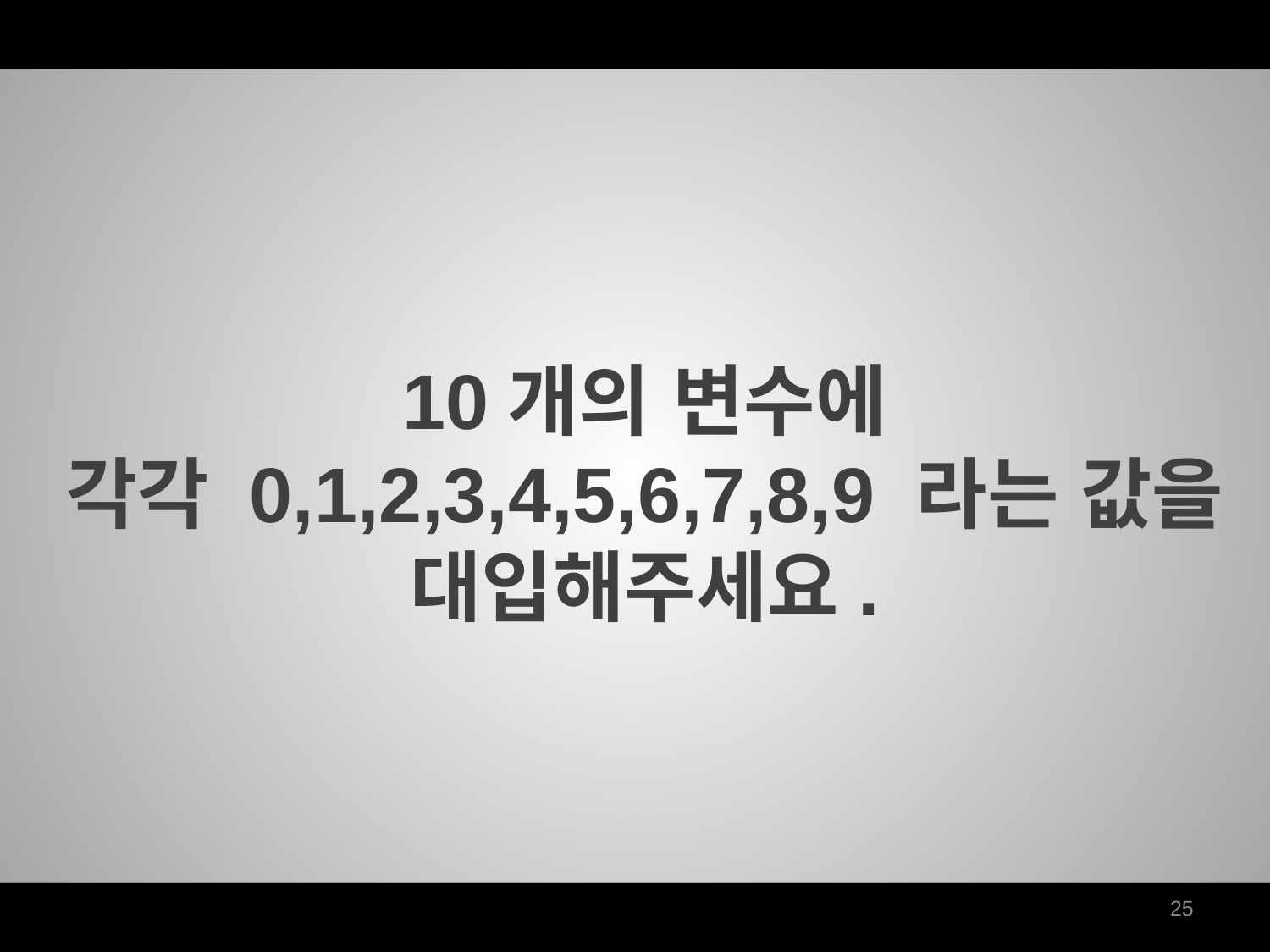

10개의 변수에
각각 0,1,2,3,4,5,6,7,8,9 라는 값을 대입해주세요.
25